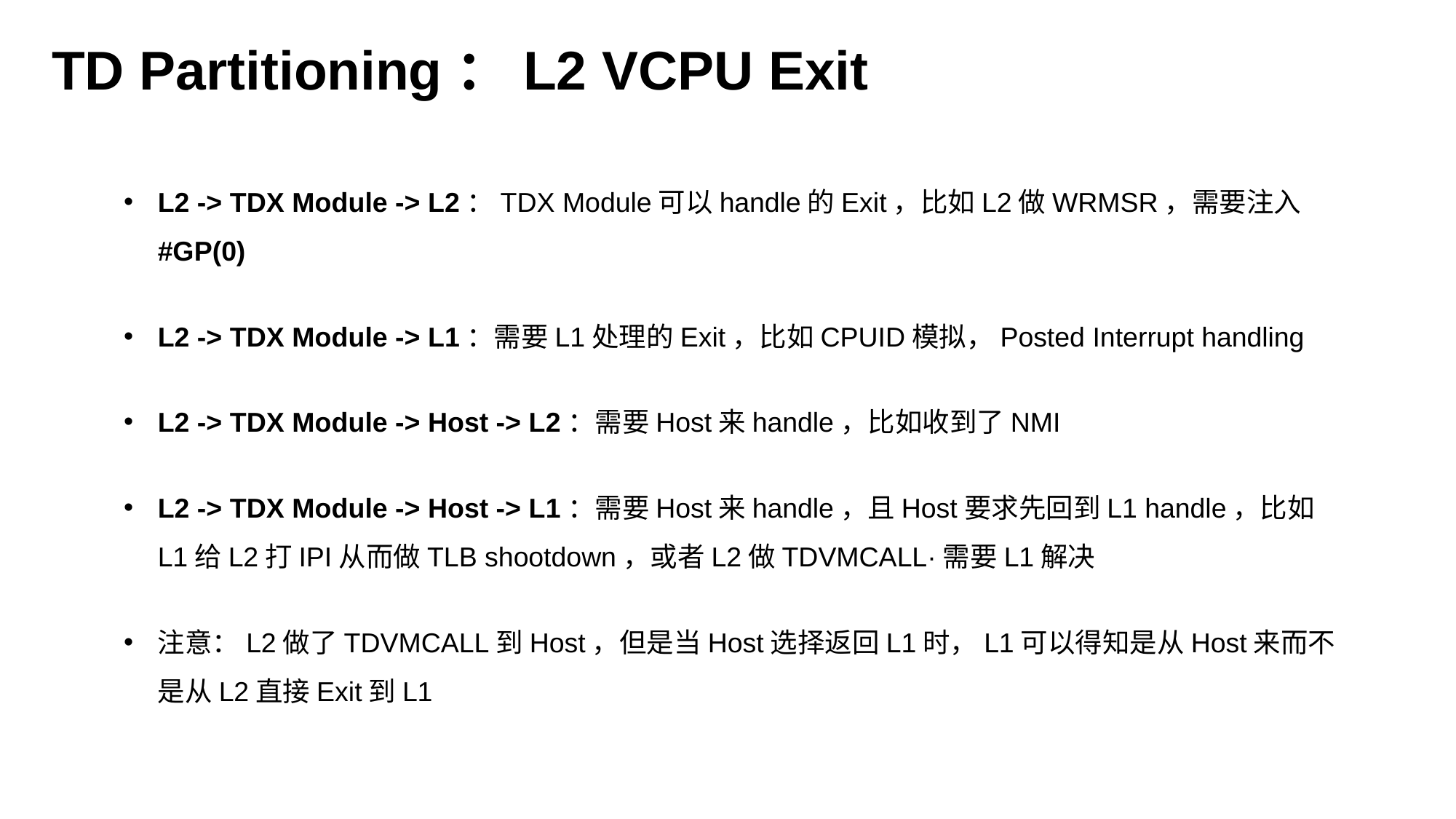

TD Partitioning：L2 VCPU Exit
L2 -> TDX Module -> L2：TDX Module可以handle的Exit，比如L2做WRMSR，需要注入#GP(0)
L2 -> TDX Module -> L1：需要L1处理的Exit，比如CPUID模拟，Posted Interrupt handling
L2 -> TDX Module -> Host -> L2：需要Host来handle，比如收到了NMI
L2 -> TDX Module -> Host -> L1：需要Host来handle，且Host要求先回到L1 handle，比如L1给L2打IPI从而做TLB shootdown，或者L2做TDVMCALL·需要L1解决
注意：L2做了TDVMCALL到Host，但是当Host选择返回L1时，L1可以得知是从Host来而不是从L2直接Exit到L1